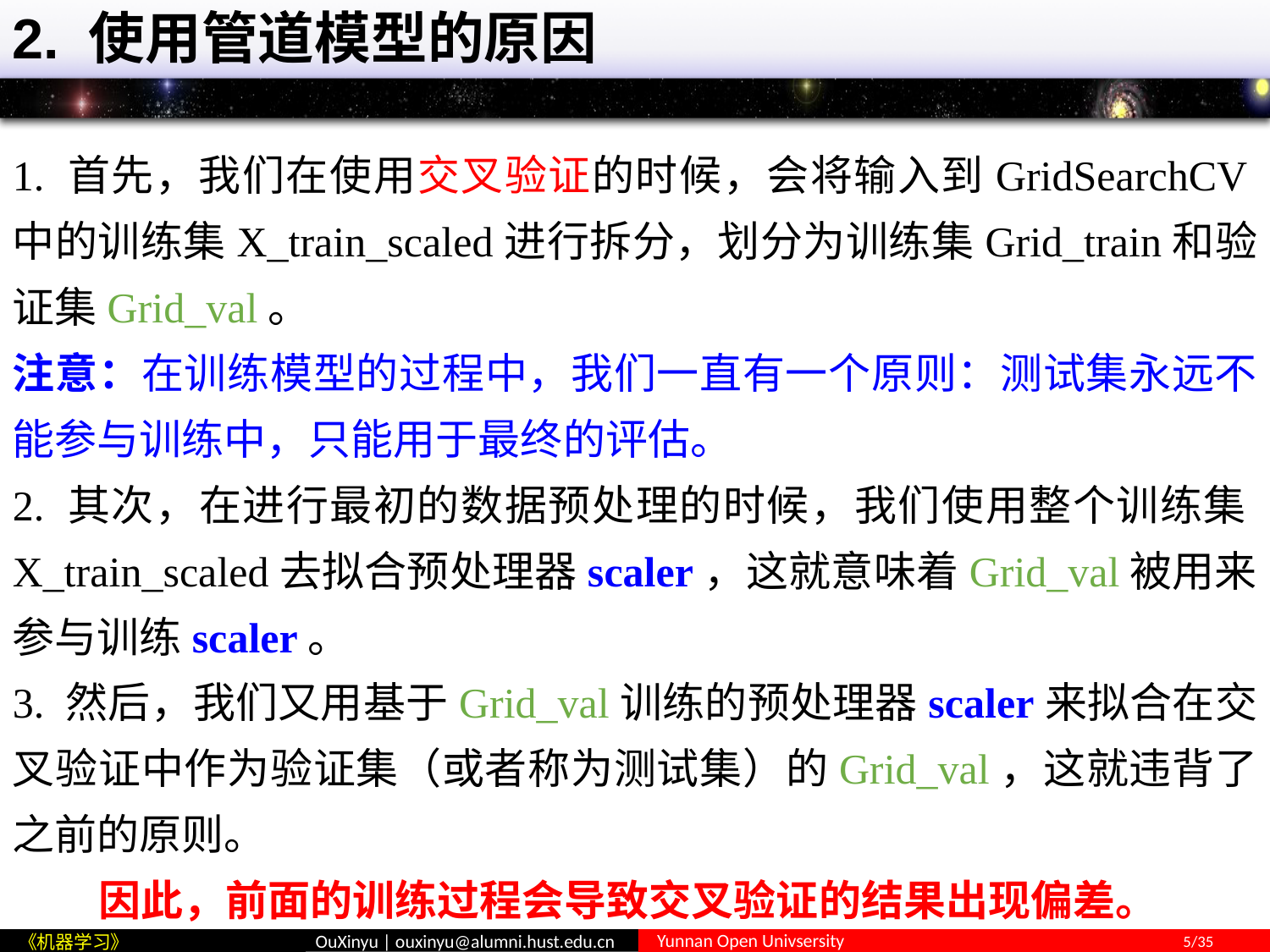

# 2. 使用管道模型的原因
1. 首先，我们在使用交叉验证的时候，会将输入到GridSearchCV中的训练集X_train_scaled进行拆分，划分为训练集Grid_train和验证集Grid_val。
注意：在训练模型的过程中，我们一直有一个原则：测试集永远不能参与训练中，只能用于最终的评估。
2. 其次，在进行最初的数据预处理的时候，我们使用整个训练集X_train_scaled去拟合预处理器scaler，这就意味着Grid_val被用来参与训练scaler。
3. 然后，我们又用基于Grid_val训练的预处理器scaler来拟合在交叉验证中作为验证集（或者称为测试集）的Grid_val，这就违背了之前的原则。
        因此，前面的训练过程会导致交叉验证的结果出现偏差。